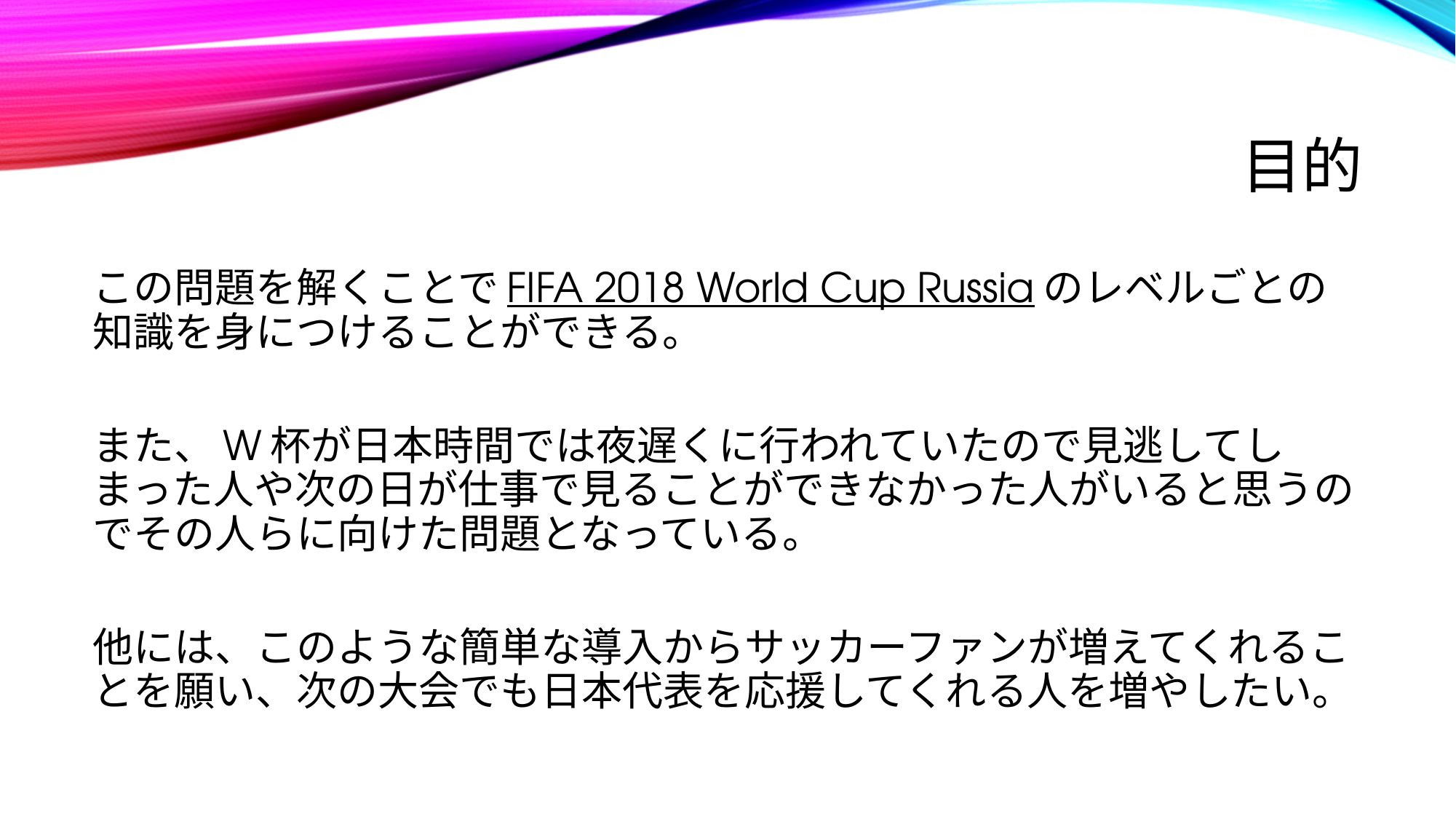

# 目的
この問題を解くことでFIFA 2018 World Cup Russiaのレベルごとの知識を身につけることができる。

また、W杯が日本時間では夜遅くに行われていたので見逃してしまった人や次の日が仕事で見ることができなかった人がいると思うのでその人らに向けた問題となっている。

他には、このような簡単な導入からサッカーファンが増えてくれることを願い、次の大会でも日本代表を応援してくれる人を増やしたい。